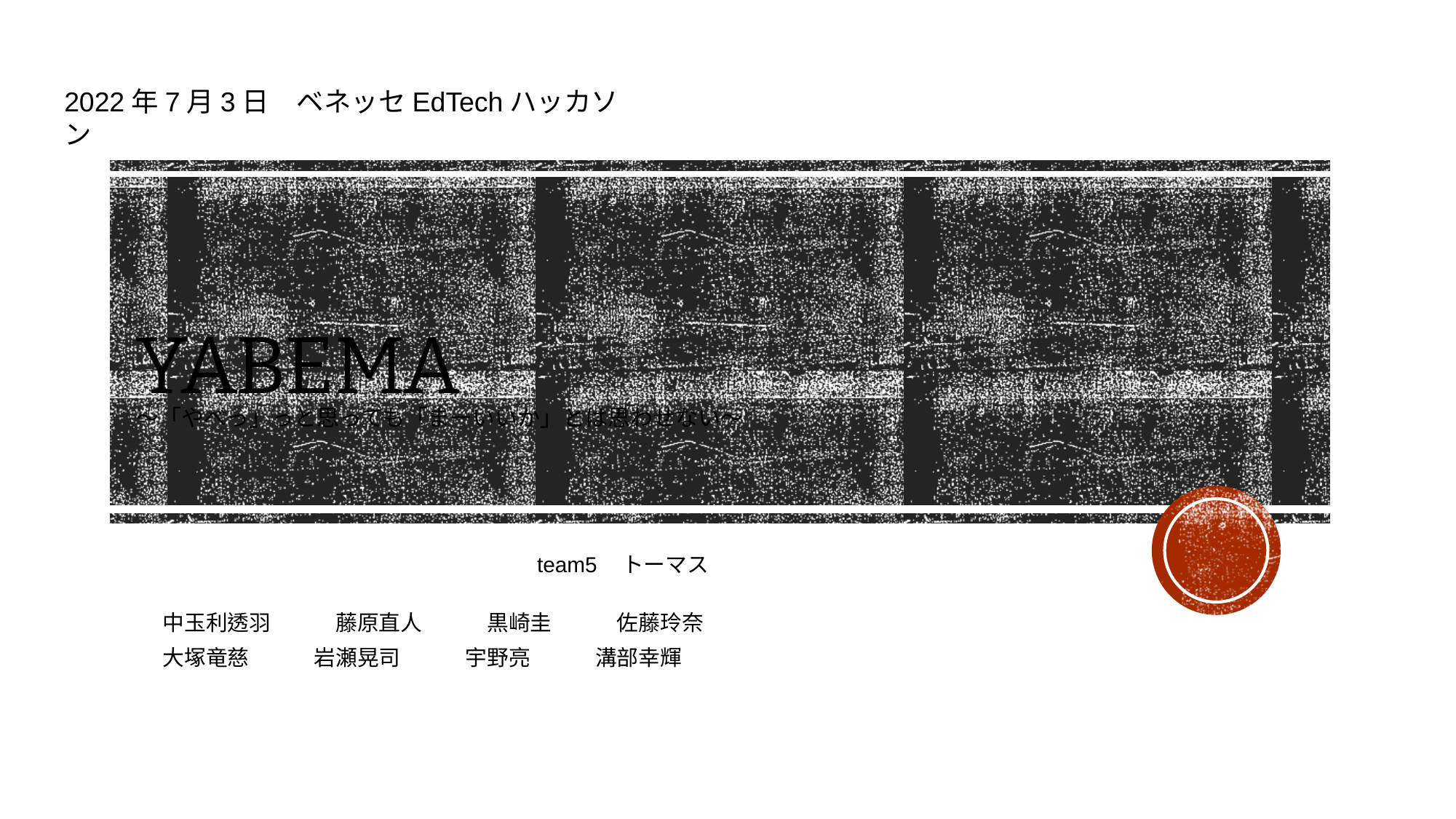

2022年7月3日　ベネッセEdTechハッカソン
# Yabema ～「やべっ」っと思っても「まーいいか」とは思わせない～
team5　トーマス
中玉利透羽　　　藤原直人　　　黒崎圭　　　佐藤玲奈
大塚竜慈　　　岩瀬晃司　　　宇野亮　　　溝部幸輝